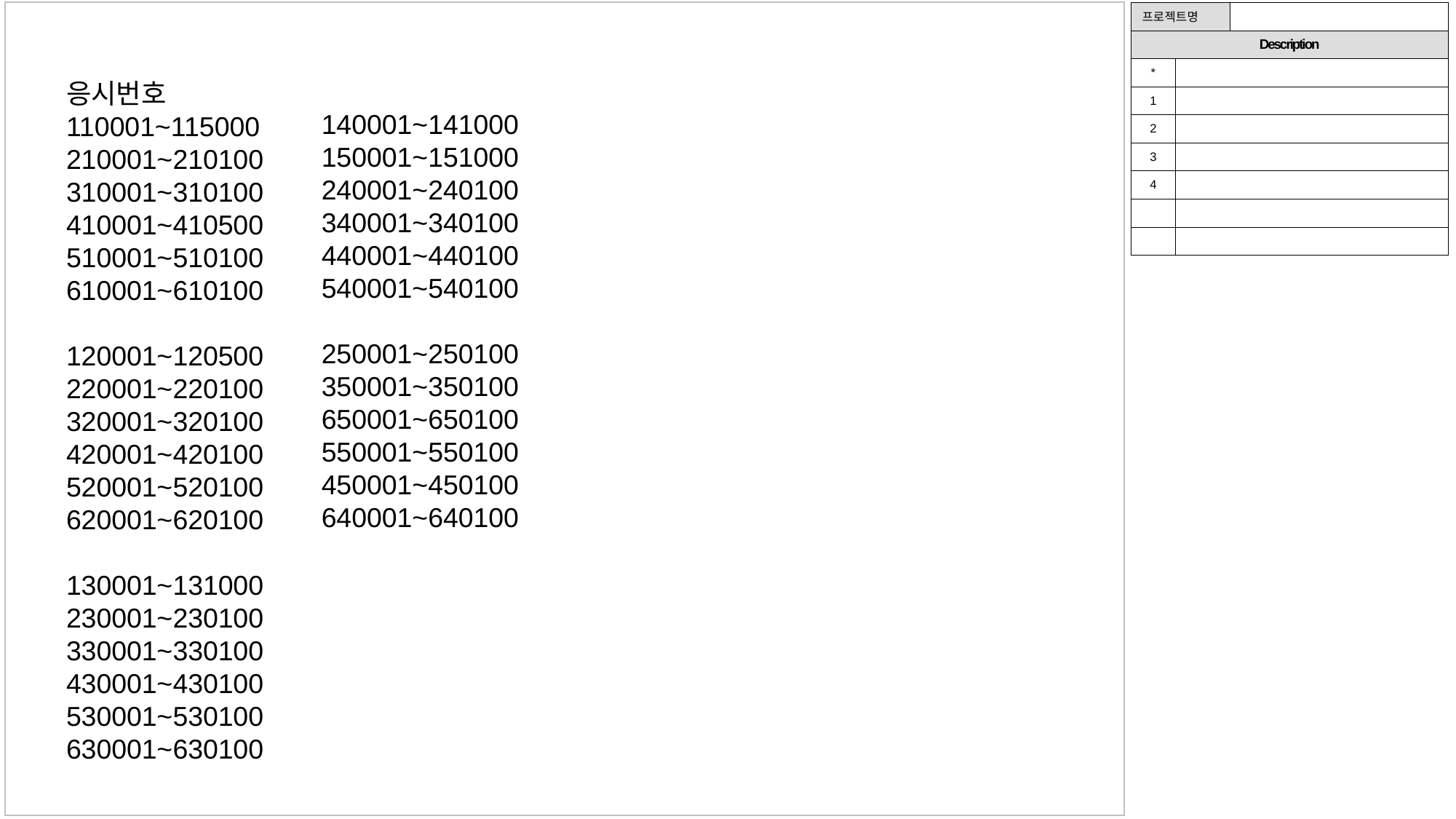

| 프로젝트명 |  |  |
| --- | --- | --- |
| Description |  |  |
| \* |  |  |
| 1 |  |  |
| 2 |  |  |
| 3 |  |  |
| 4 |  |  |
|  |  |  |
|  |  |  |
응시번호
110001~115000
210001~210100
310001~310100
410001~410500
510001~510100
610001~610100

120001~120500
220001~220100
320001~320100
420001~420100
520001~520100
620001~620100

130001~131000
230001~230100
330001~330100
430001~430100
530001~530100
630001~630100
140001~141000
150001~151000
240001~240100
340001~340100
440001~440100
540001~540100

250001~250100
350001~350100
650001~650100
550001~550100
450001~450100
640001~640100